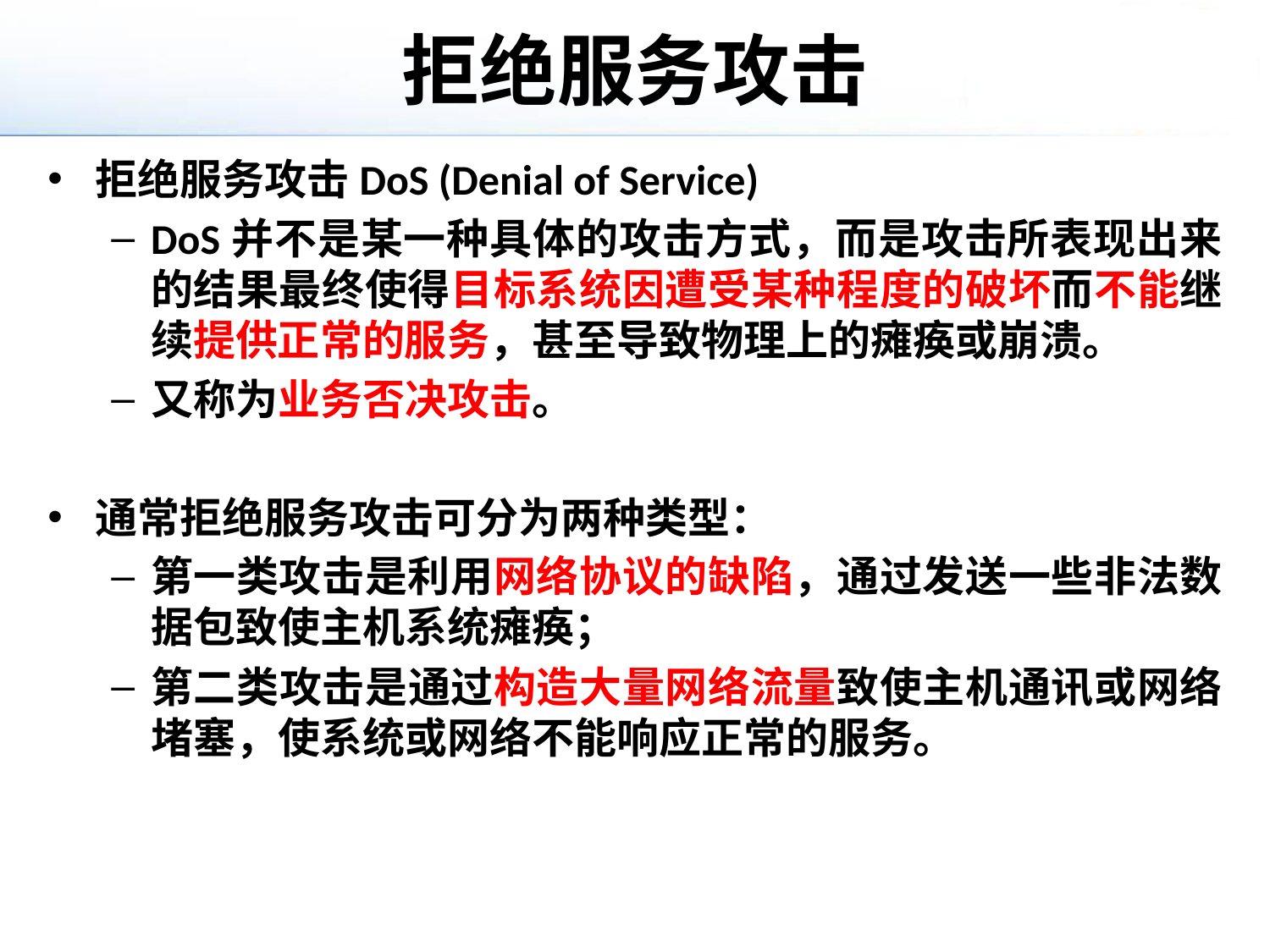

# 拒绝服务攻击
拒绝服务攻击DoS (Denial of Service)
DoS并不是某一种具体的攻击方式，而是攻击所表现出来的结果最终使得目标系统因遭受某种程度的破坏而不能继续提供正常的服务，甚至导致物理上的瘫痪或崩溃。
又称为业务否决攻击。

通常拒绝服务攻击可分为两种类型：
第一类攻击是利用网络协议的缺陷，通过发送一些非法数据包致使主机系统瘫痪；
第二类攻击是通过构造大量网络流量致使主机通讯或网络堵塞，使系统或网络不能响应正常的服务。